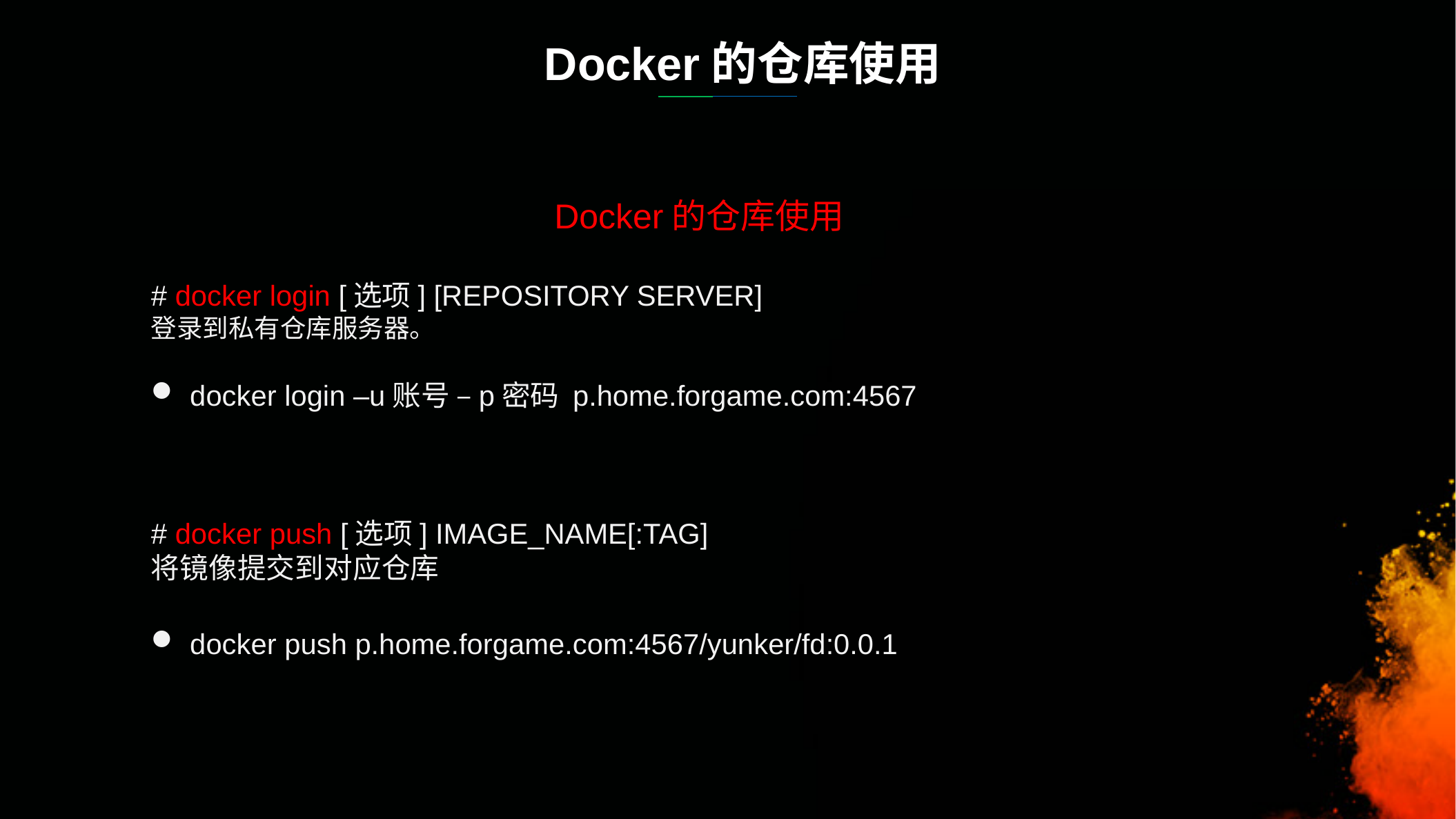

Docker的仓库使用
Docker的仓库使用

# docker login [选项] [REPOSITORY SERVER]
登录到私有仓库服务器。

docker login –u账号 –p密码 p.home.forgame.com:4567

# docker push [选项] IMAGE_NAME[:TAG]
将镜像提交到对应仓库

docker push p.home.forgame.com:4567/yunker/fd:0.0.1